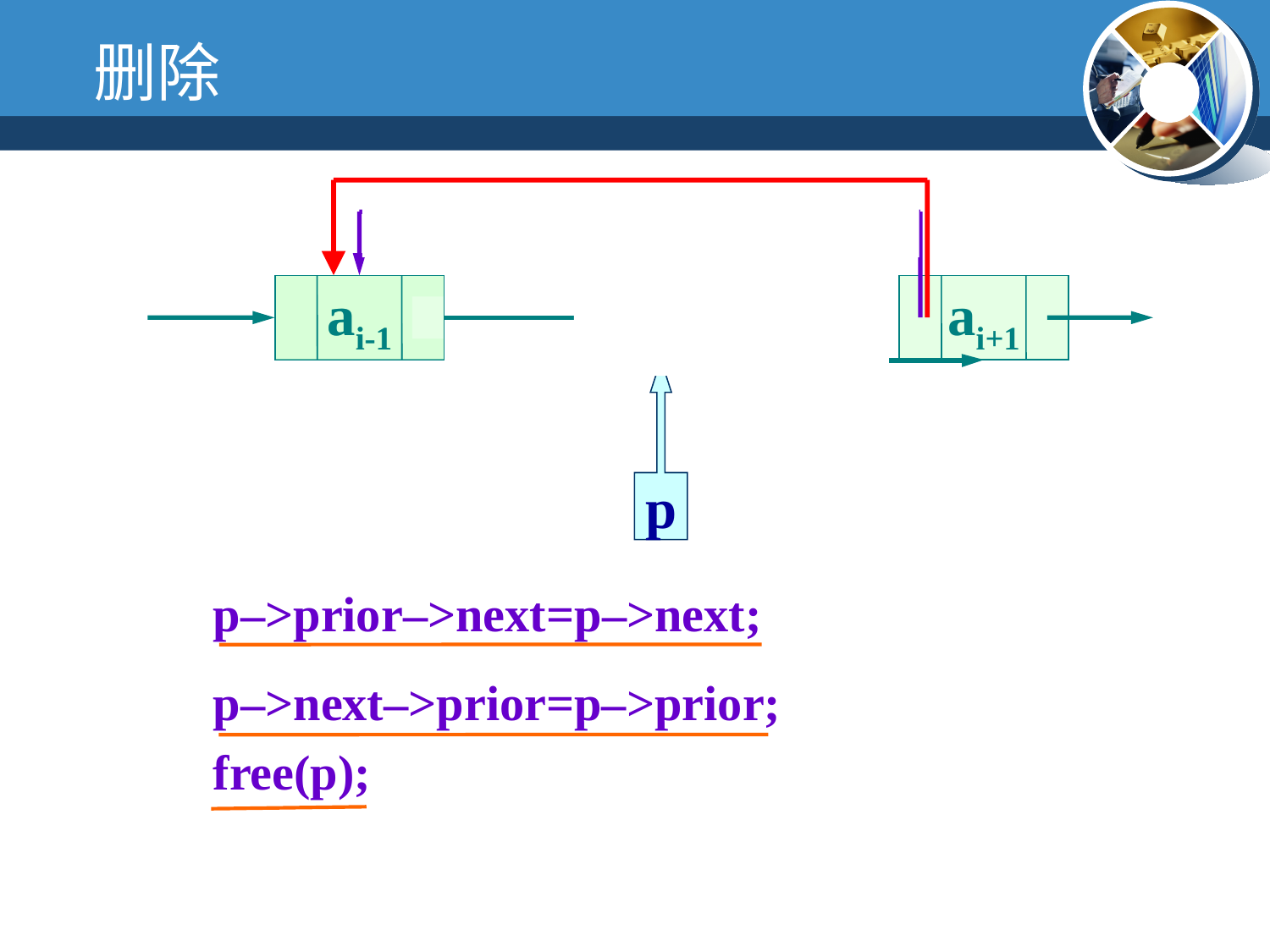

删除

ai-1

ai

ai+1

ai-1

p
p–>prior–>next=p–>next;
p–>next–>prior=p–>prior;
free(p);